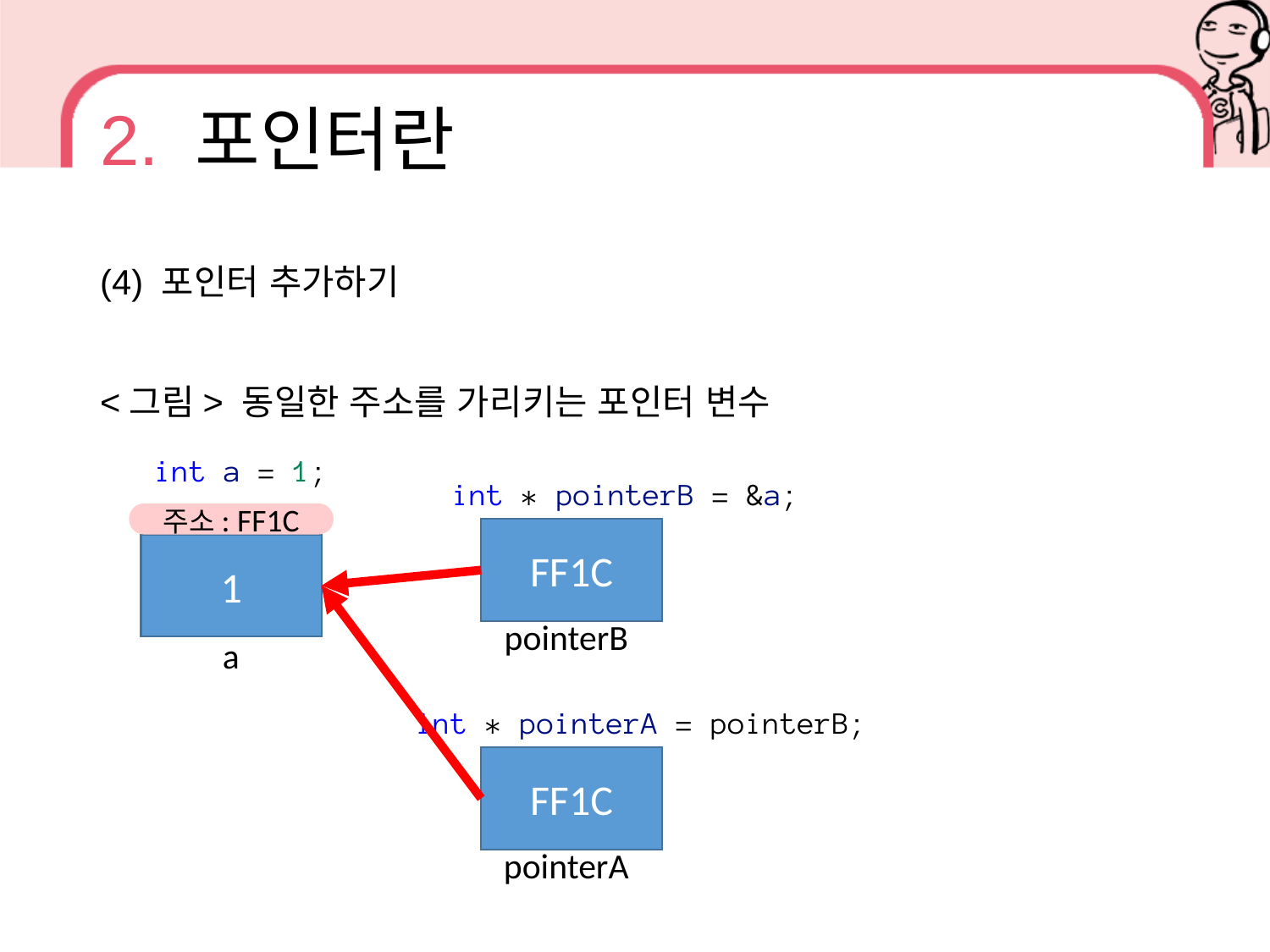

# 2. 포인터란
(4) 포인터 추가하기

<그림> 동일한 주소를 가리키는 포인터 변수
int a = 1;
int * pointerB = &a;
주소: FF1C
FF1C
1
pointerB
a
int * pointerA = pointerB;
FF1C
pointerA